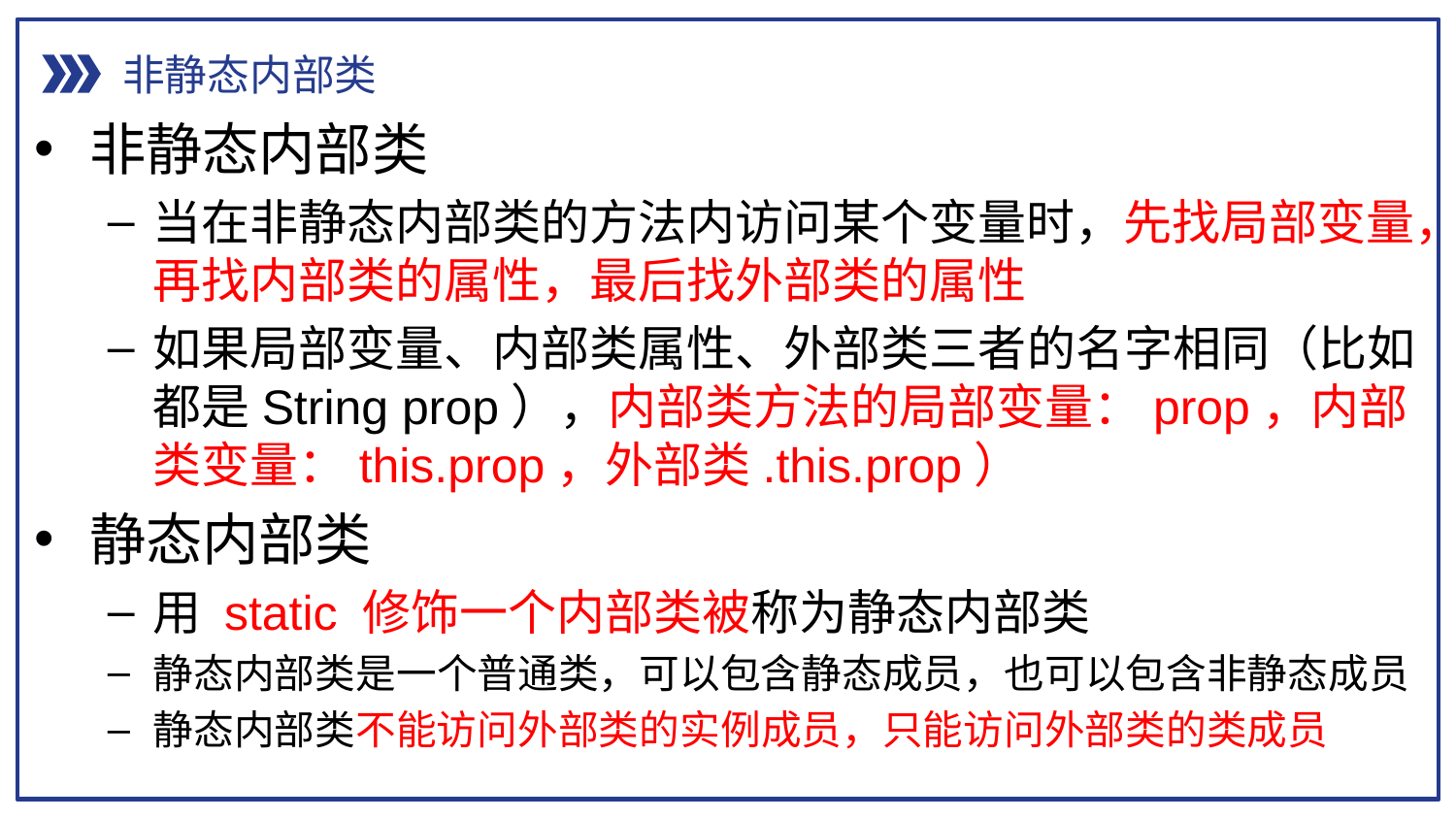

非静态内部类

非静态内部类
当在非静态内部类的方法内访问某个变量时，先找局部变量，再找内部类的属性，最后找外部类的属性
如果局部变量、内部类属性、外部类三者的名字相同（比如都是String prop），内部类方法的局部变量：prop，内部类变量：this.prop，外部类.this.prop）
静态内部类
用 static 修饰一个内部类被称为静态内部类
静态内部类是一个普通类，可以包含静态成员，也可以包含非静态成员
静态内部类不能访问外部类的实例成员，只能访问外部类的类成员